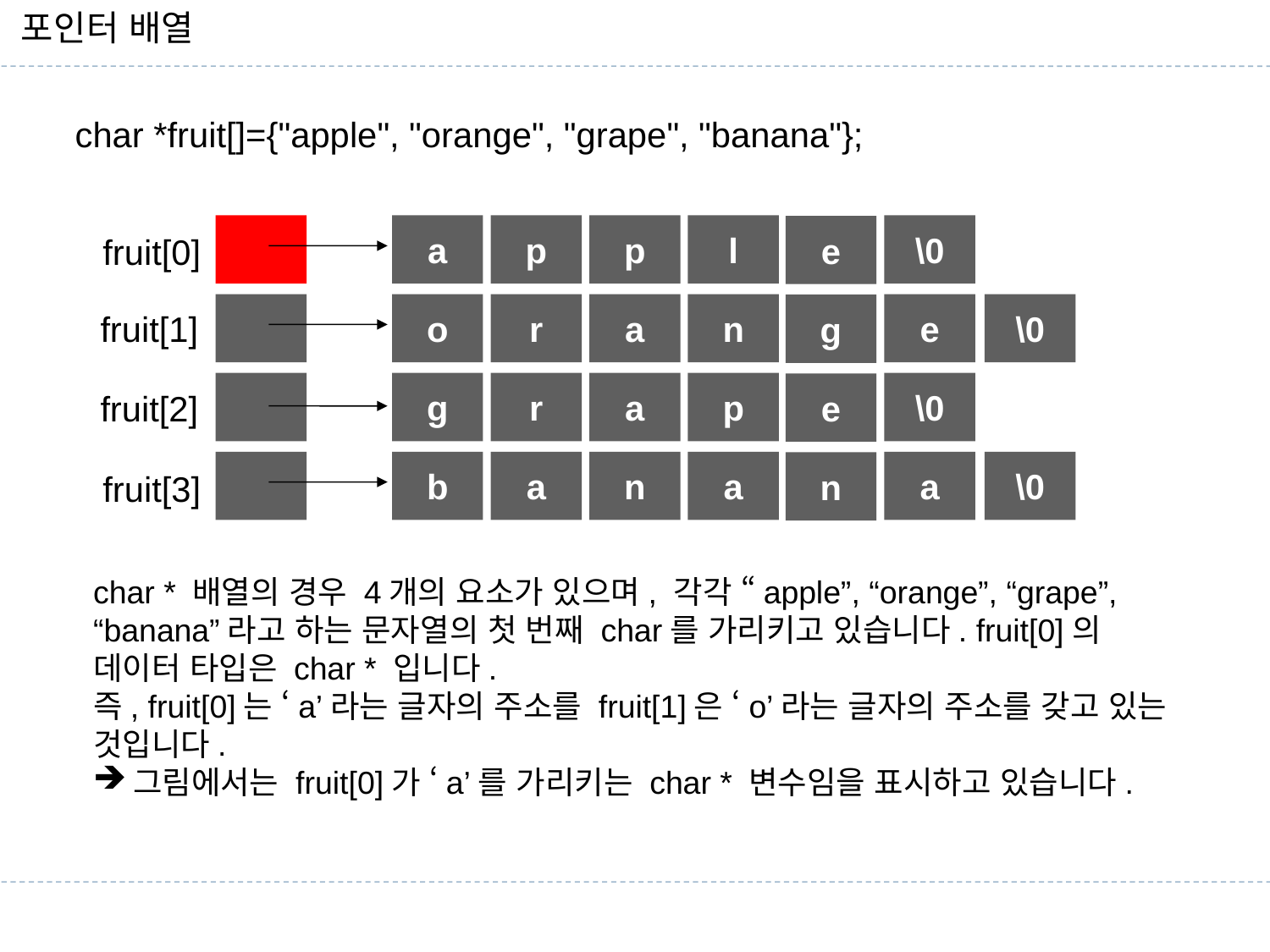

포인터 배열
char *fruit[]={"apple", "orange", "grape", "banana"};

a
p
p
l
\0
e
fruit[0]

o
r
a
n
e
\0
g
fruit[1]

g
r
a
p
\0
e
fruit[2]

b
a
n
a
a
\0
n
fruit[3]

char * 배열의 경우 4개의 요소가 있으며, 각각 “apple”, “orange”, “grape”, “banana”라고 하는 문자열의 첫 번째 char를 가리키고 있습니다. fruit[0]의 데이터 타입은 char * 입니다.
즉, fruit[0]는 ‘a’라는 글자의 주소를 fruit[1]은 ‘o’라는 글자의 주소를 갖고 있는 것입니다.
그림에서는 fruit[0]가 ‘a’를 가리키는 char * 변수임을 표시하고 있습니다.